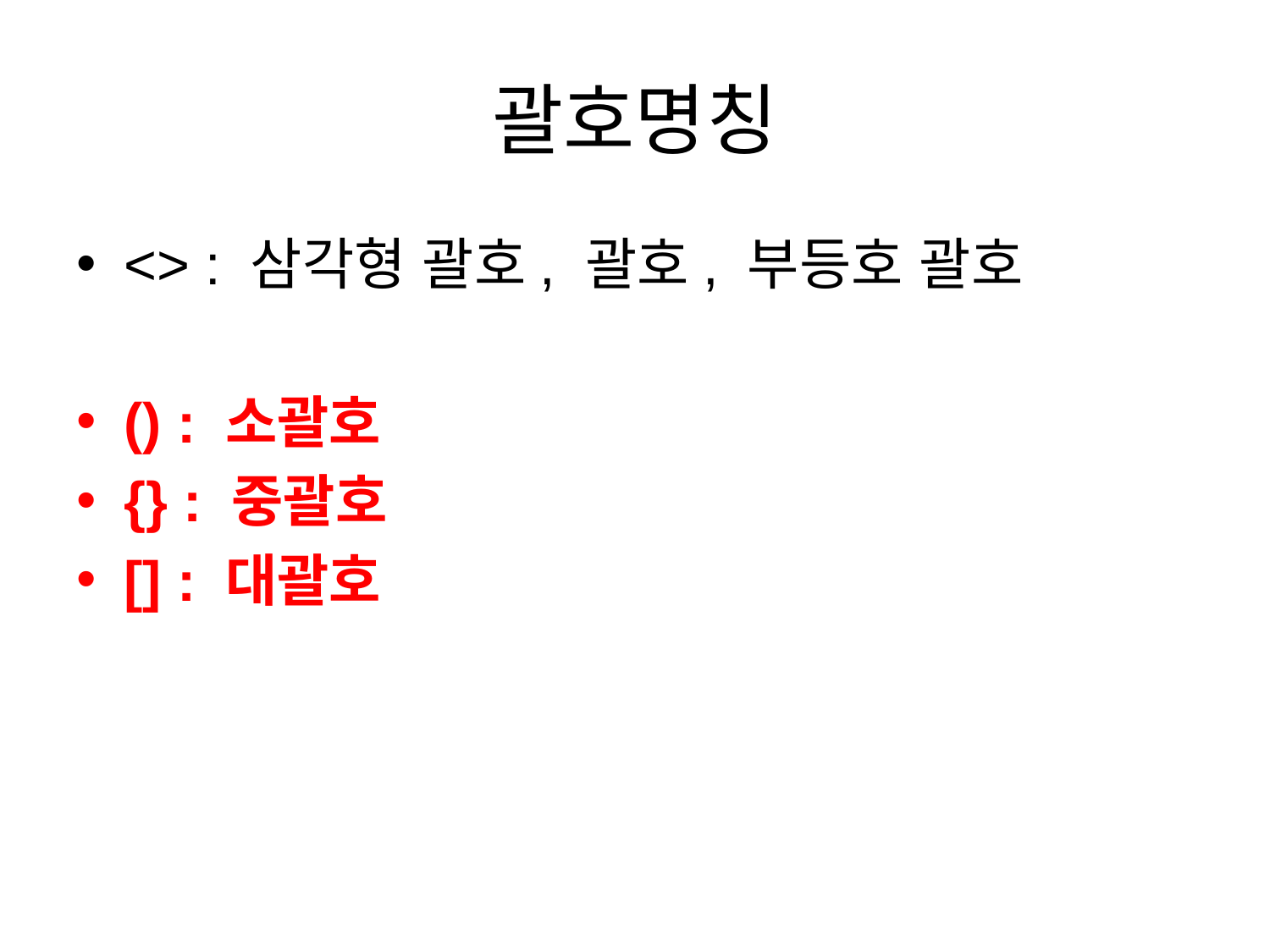

# 괄호명칭
<> : 삼각형 괄호, 괄호, 부등호 괄호

() : 소괄호
{} : 중괄호
[] : 대괄호